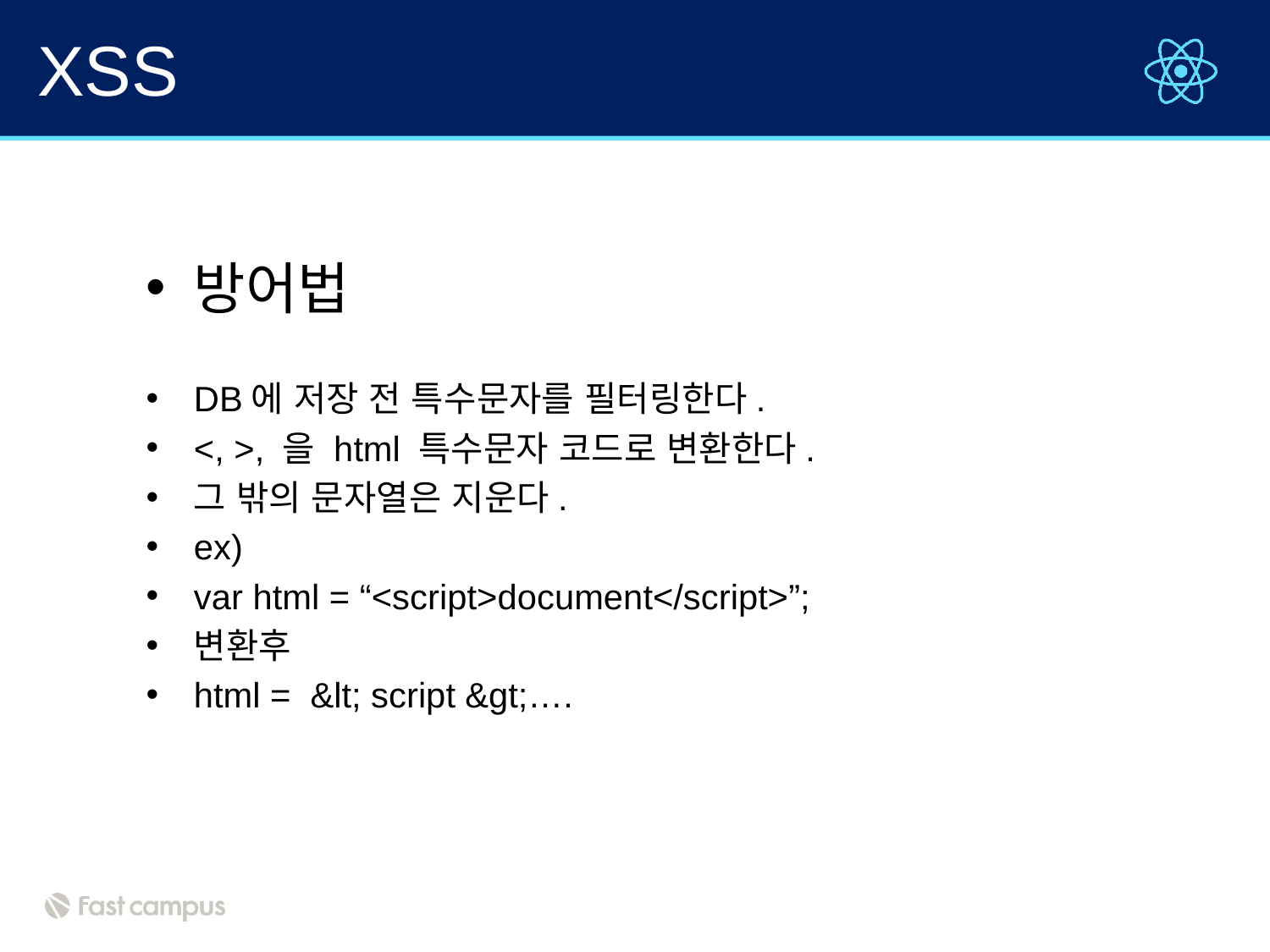

# XSS
방어법

DB에 저장 전 특수문자를 필터링한다.
<, >, 을 html 특수문자 코드로 변환한다.
그 밖의 문자열은 지운다.
ex)
var html = “<script>document</script>”;
변환후
html =  &lt; script &gt;….